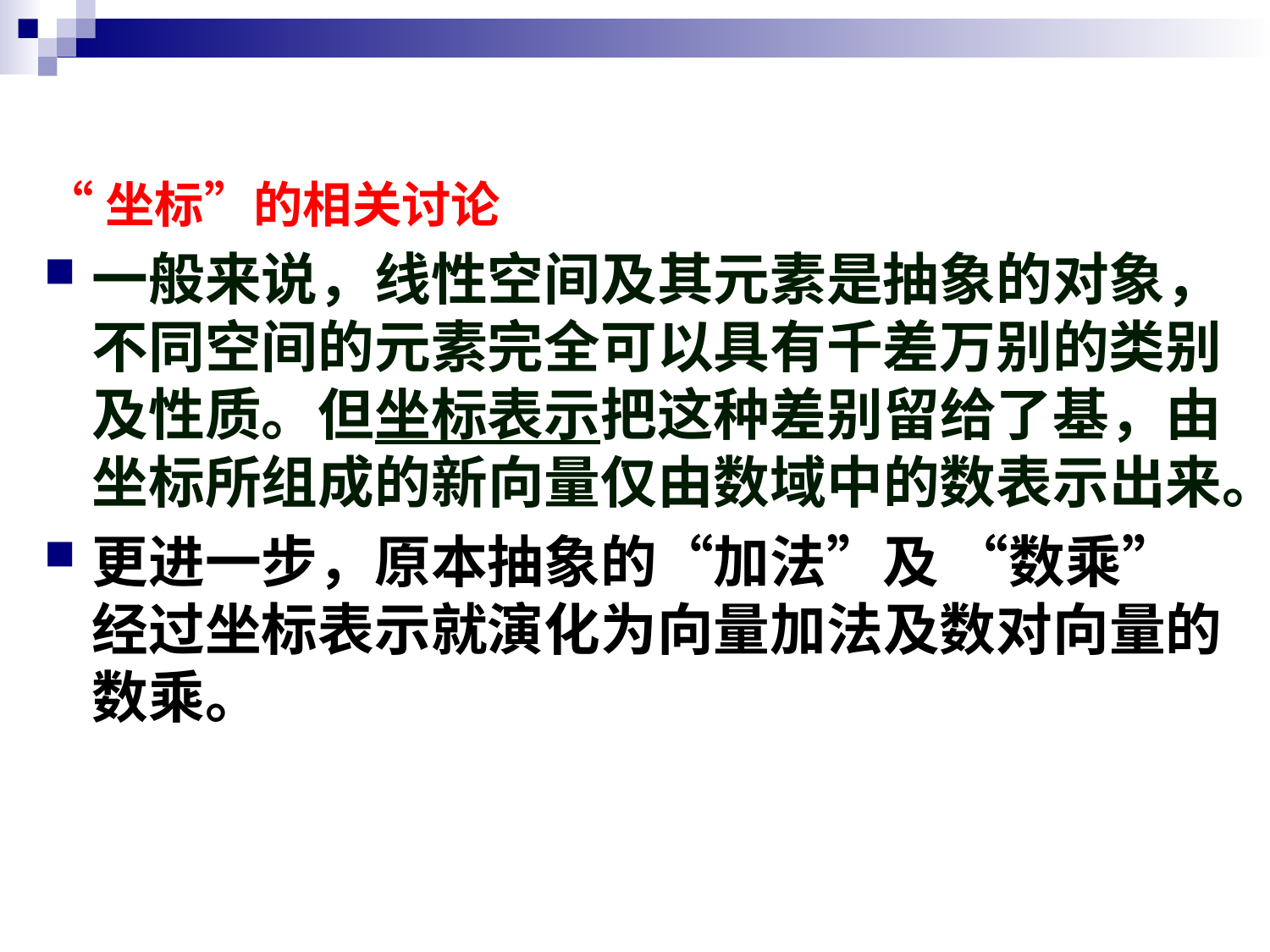

“坐标”的相关讨论
一般来说，线性空间及其元素是抽象的对象，不同空间的元素完全可以具有千差万别的类别及性质。但坐标表示把这种差别留给了基，由坐标所组成的新向量仅由数域中的数表示出来。
更进一步，原本抽象的“加法”及 “数乘”经过坐标表示就演化为向量加法及数对向量的数乘。